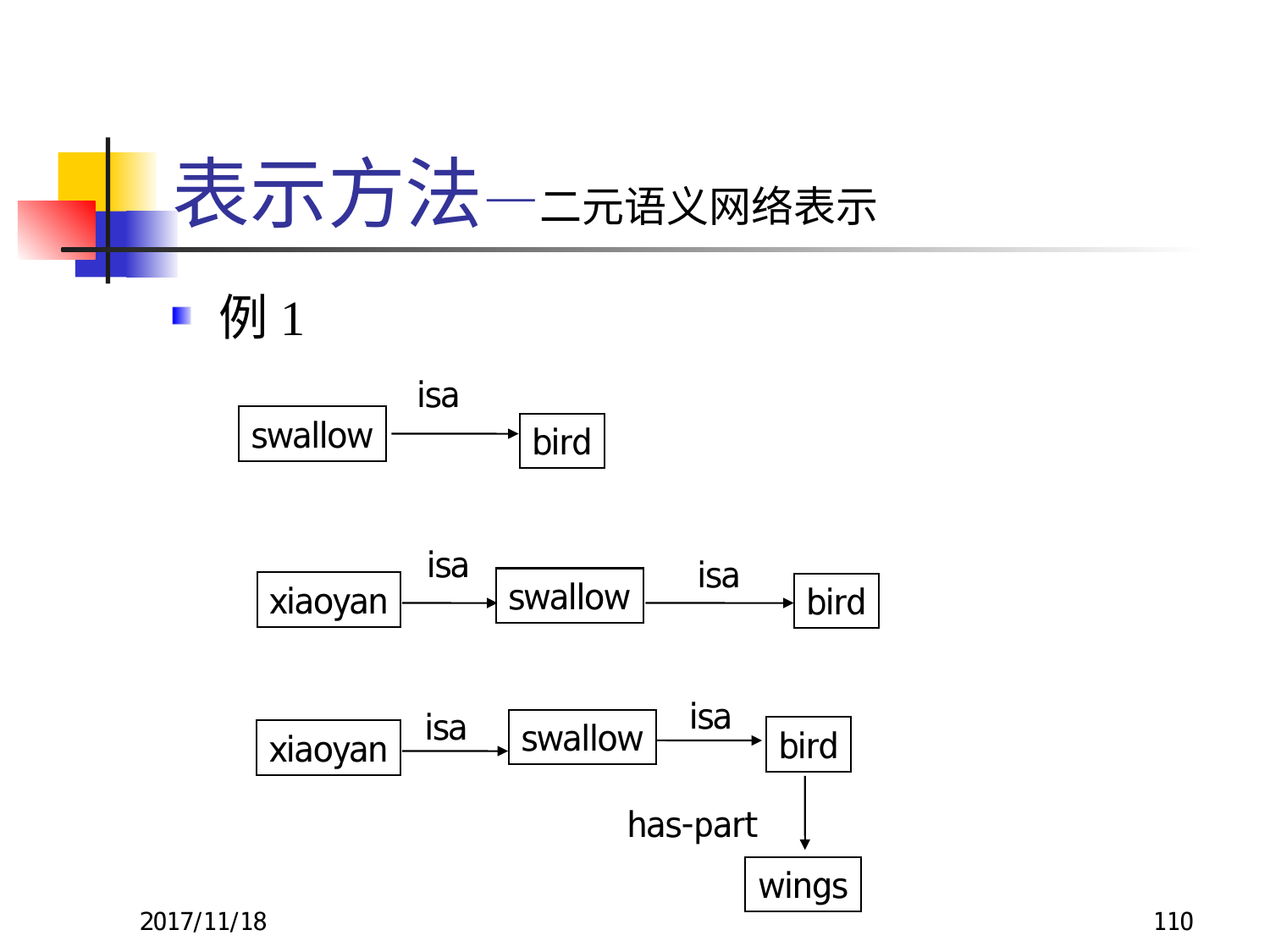

# 表示方法—二元语义网络表示
例1

isa
swallow
bird

isa
isa
swallow
bird

xiaoyan

isa
isa
swallow
bird
xiaoyan

has-part
wings
2017/11/18
110